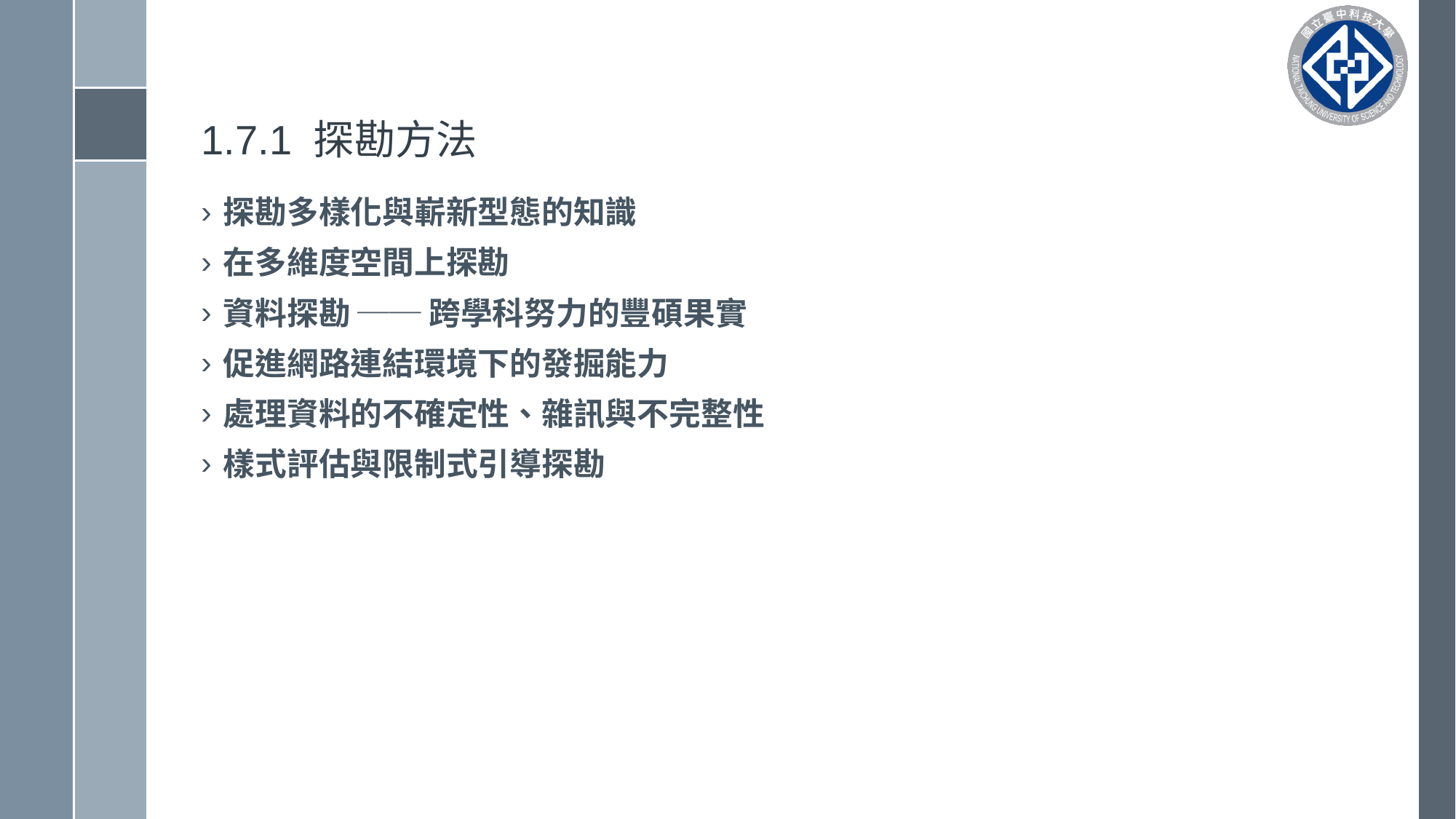

# 1.7.1 探勘方法
探勘多樣化與嶄新型態的知識
在多維度空間上探勘
資料探勘 ── 跨學科努力的豐碩果實
促進網路連結環境下的發掘能力
處理資料的不確定性、雜訊與不完整性
樣式評估與限制式引導探勘